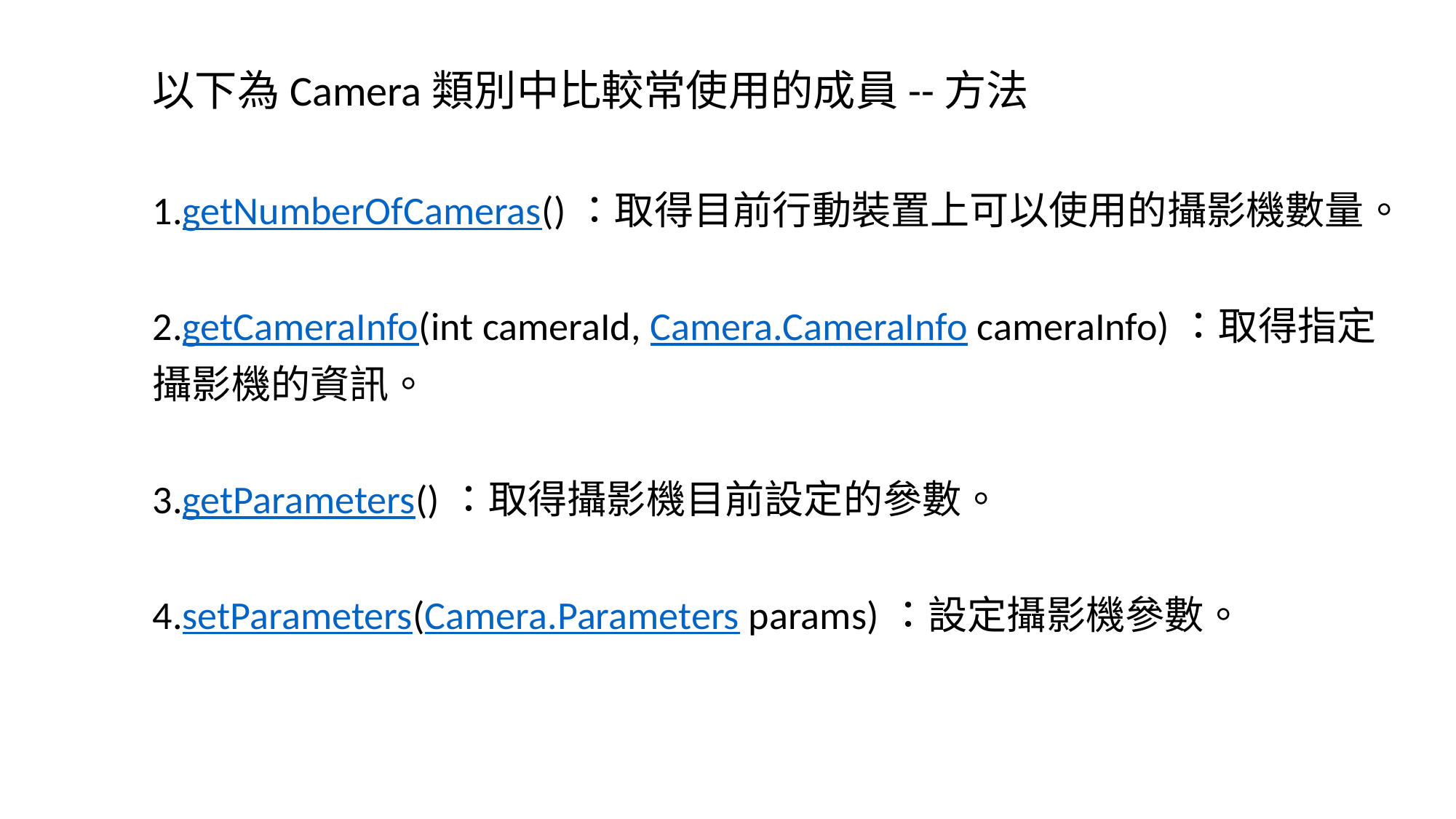

以下為Camera類別中比較常使用的成員--方法

1.getNumberOfCameras()：取得目前行動裝置上可以使用的攝影機數量。

2.getCameraInfo(int cameraId, Camera.CameraInfo cameraInfo)：取得指定
攝影機的資訊。

3.getParameters()：取得攝影機目前設定的參數。

4.setParameters(Camera.Parameters params)：設定攝影機參數。